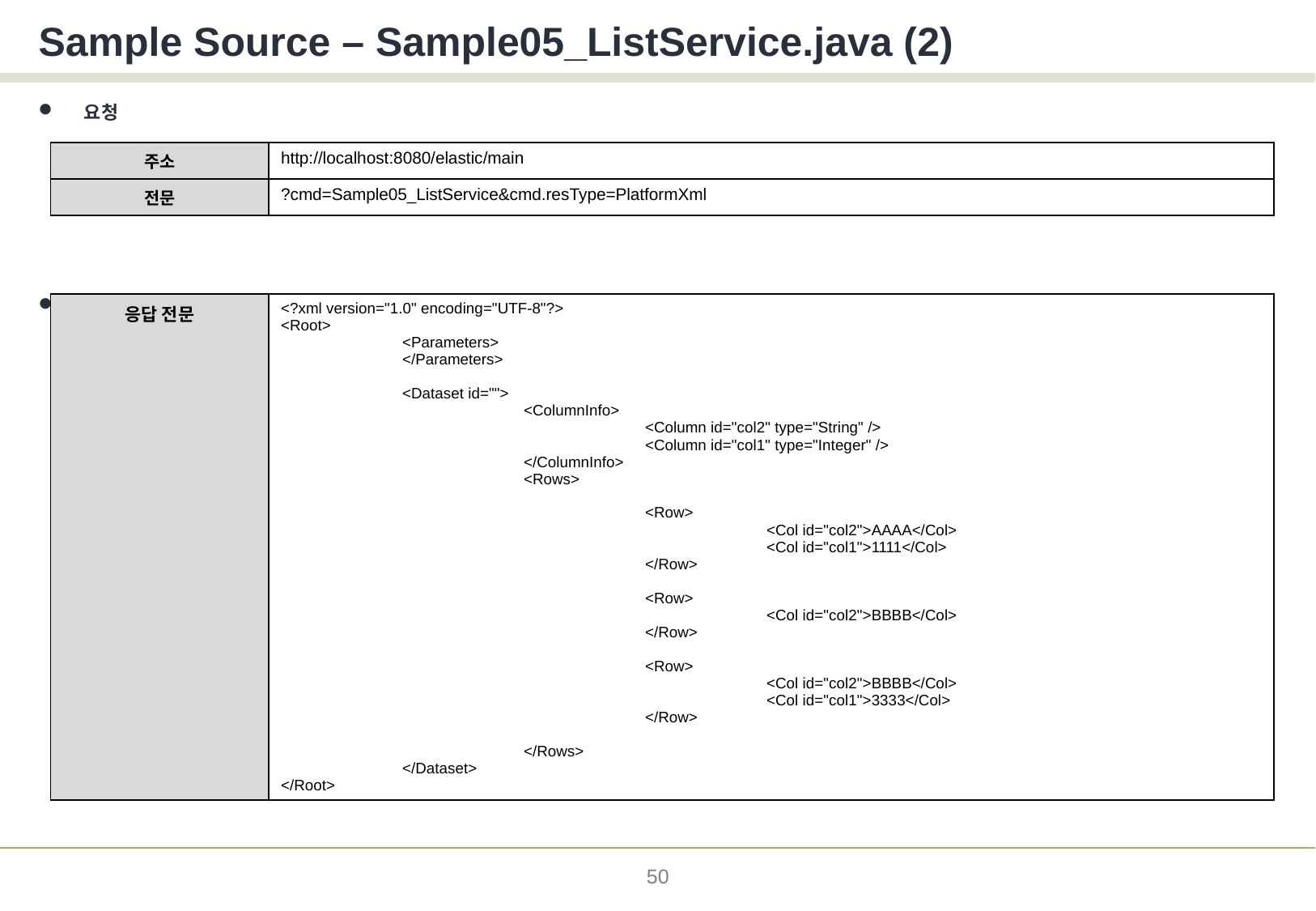

# Sample Source – Sample05_ListService.java (2)
요청

응답

| 주소 | http://localhost:8080/elastic/main |
| --- | --- |
| 전문 | ?cmd=Sample05\_ListService&cmd.resType=PlatformXml |
| 응답 전문 | <?xml version="1.0" encoding="UTF-8"?> <Root> <Parameters> </Parameters> <Dataset id=""> <ColumnInfo> <Column id="col2" type="String" /> <Column id="col1" type="Integer" /> </ColumnInfo> <Rows> <Row> <Col id="col2">AAAA</Col> <Col id="col1">1111</Col> </Row> <Row> <Col id="col2">BBBB</Col> </Row> <Row> <Col id="col2">BBBB</Col> <Col id="col1">3333</Col> </Row> </Rows> </Dataset> </Root> |
| --- | --- |
50